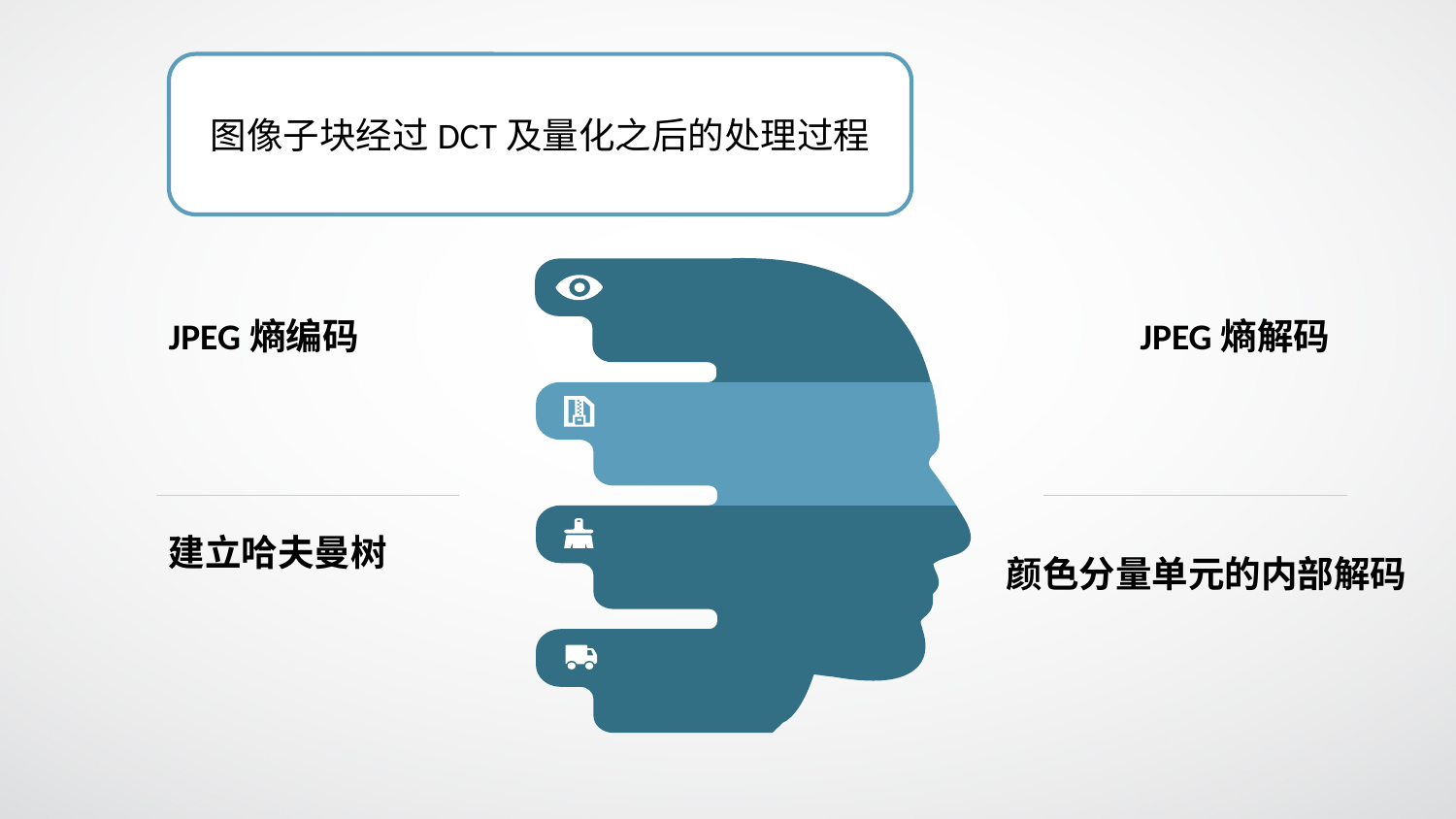

图像子块经过DCT及量化之后的处理过程

JPEG熵编码
建立哈夫曼树
JPEG熵解码
颜色分量单元的内部解码